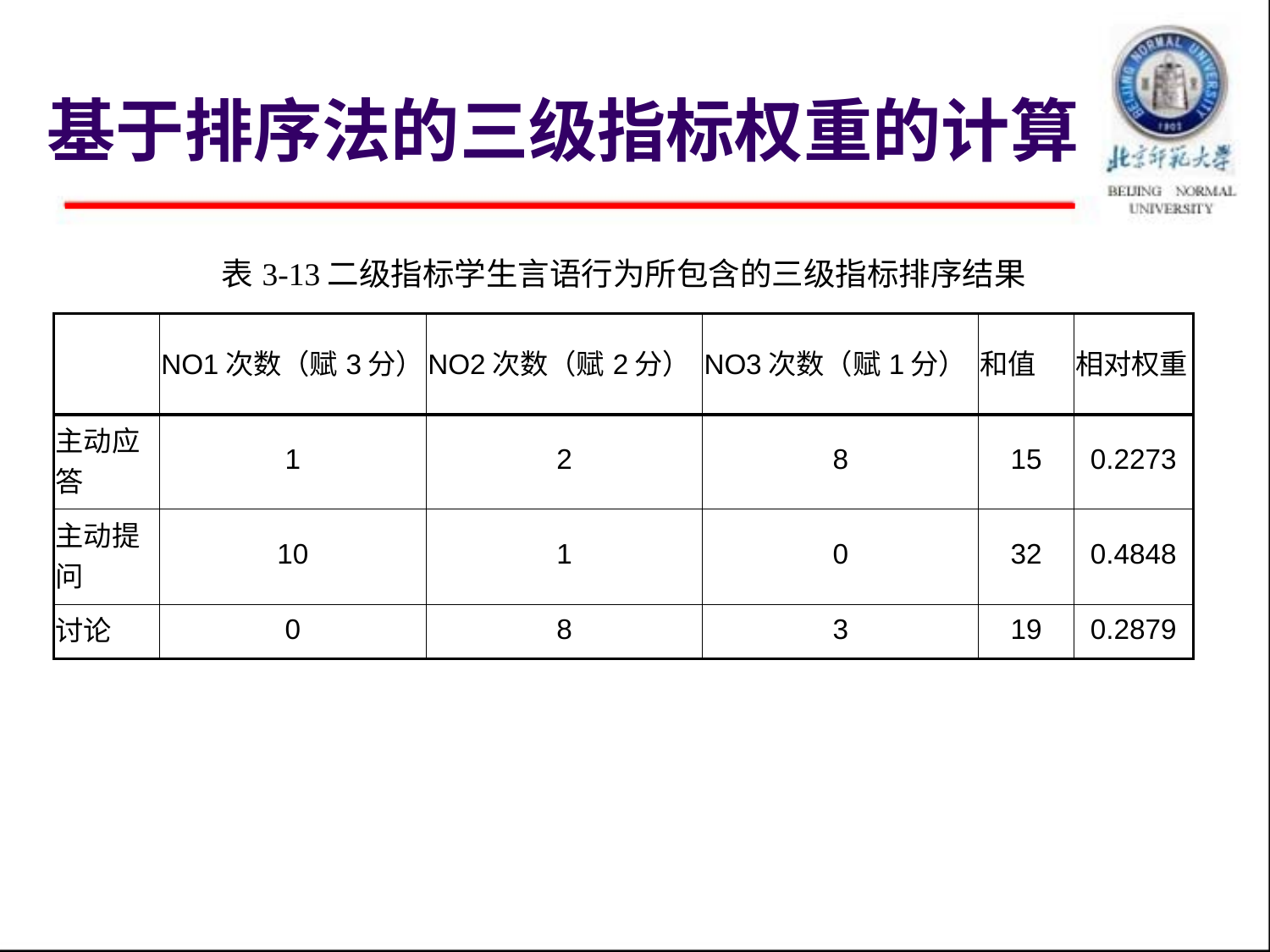

# 基于排序法的三级指标权重的计算
| 表3-13二级指标学生言语行为所包含的三级指标排序结果 |  |  |  |  |  |
| --- | --- | --- | --- | --- | --- |
|  | NO1次数（赋3分） | NO2次数（赋2分） | NO3次数（赋1分） | 和值 | 相对权重 |
| 主动应答 | 1 | 2 | 8 | 15 | 0.2273 |
| 主动提问 | 10 | 1 | 0 | 32 | 0.4848 |
| 讨论 | 0 | 8 | 3 | 19 | 0.2879 |